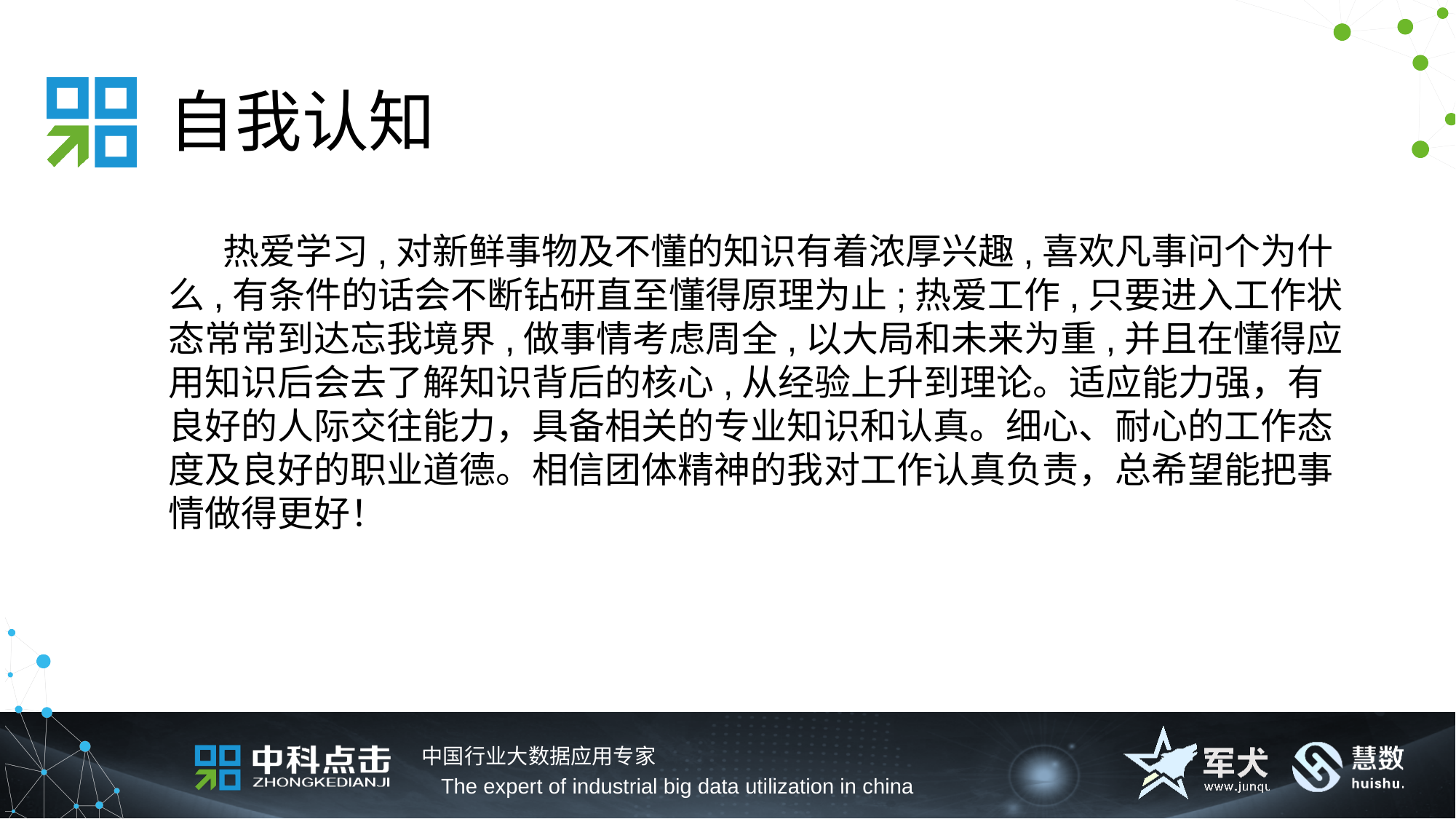

# 自我认知
热爱学习,对新鲜事物及不懂的知识有着浓厚兴趣,喜欢凡事问个为什么,有条件的话会不断钻研直至懂得原理为止;热爱工作,只要进入工作状态常常到达忘我境界,做事情考虑周全,以大局和未来为重,并且在懂得应用知识后会去了解知识背后的核心,从经验上升到理论。适应能力强，有良好的人际交往能力，具备相关的专业知识和认真。细心、耐心的工作态度及良好的职业道德。相信团体精神的我对工作认真负责，总希望能把事情做得更好！